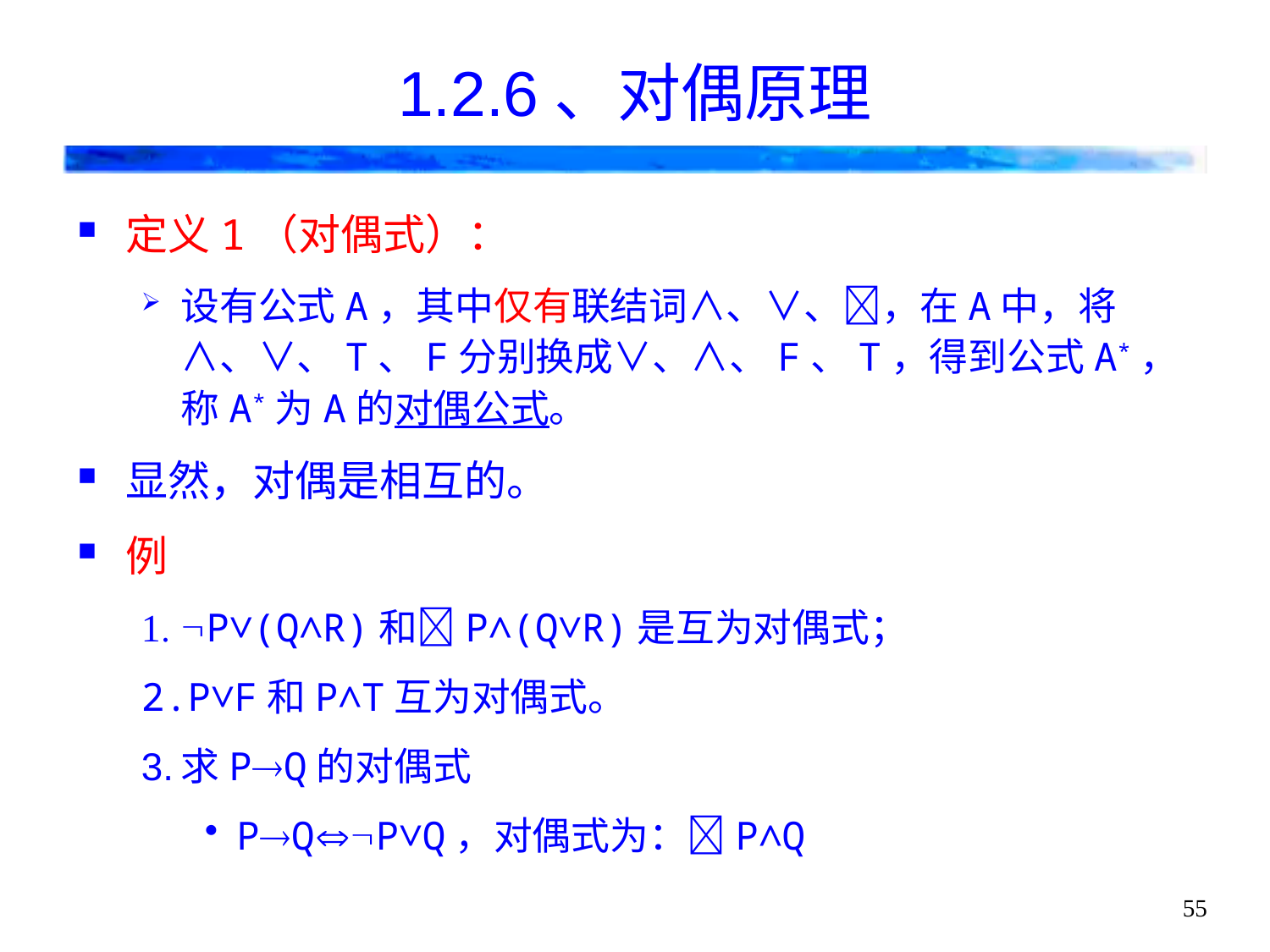

# 1.2.6、对偶原理
定义1（对偶式）：
设有公式A，其中仅有联结词∧、∨、¬，在A中，将∧、∨、T、F分别换成∨、∧、F、T，得到公式A*，称A*为A的对偶公式。
显然，对偶是相互的。
例
¬P∨(Q∧R)和¬P∧(Q∨R)是互为对偶式；
P∨F和P∧T互为对偶式。
求P→Q的对偶式
P→Q⇔¬P∨Q，对偶式为：¬P∧Q
55